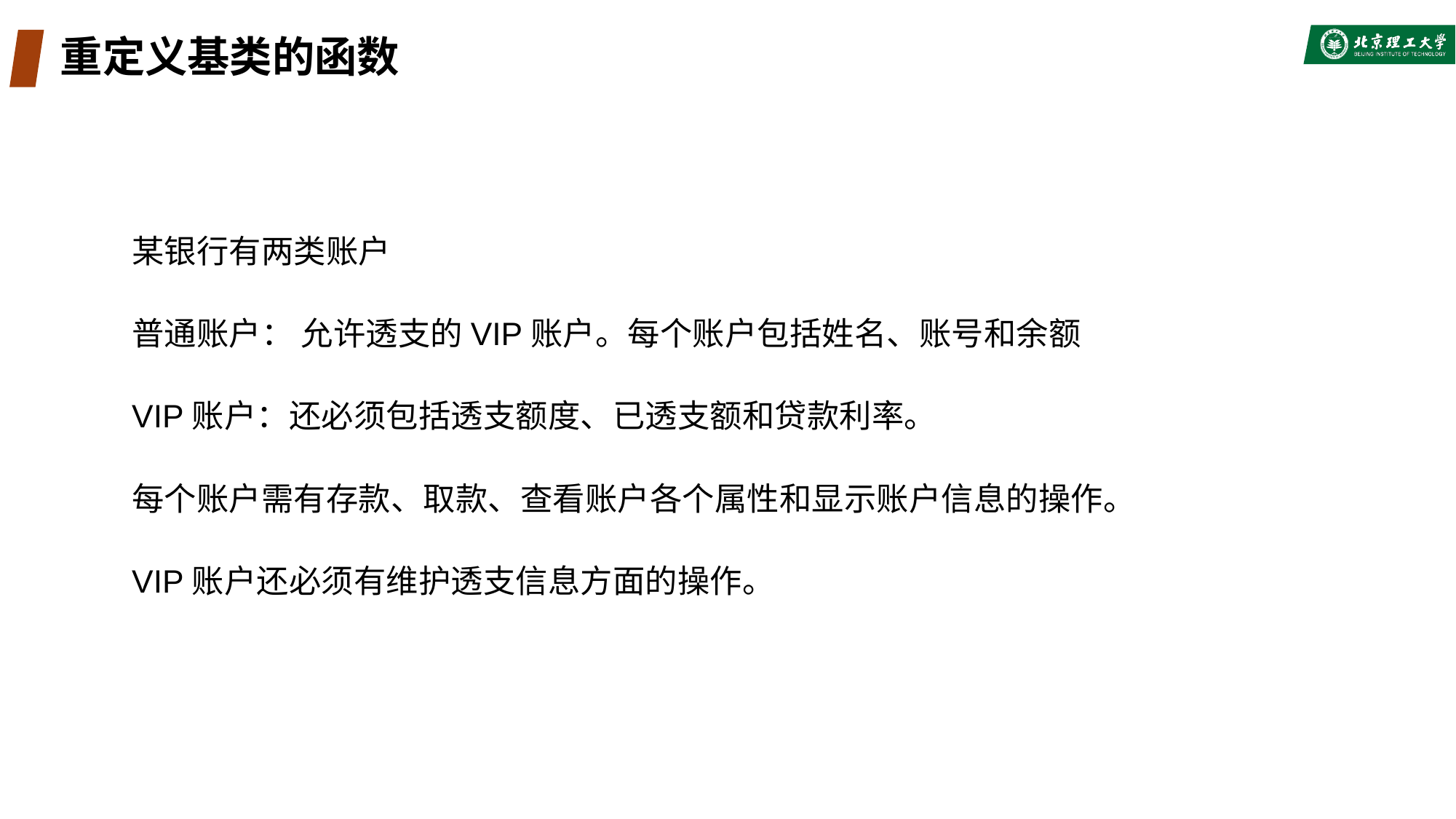

# 重定义基类的函数
某银行有两类账户
普通账户： 允许透支的VIP账户。每个账户包括姓名、账号和余额
VIP账户：还必须包括透支额度、已透支额和贷款利率。
每个账户需有存款、取款、查看账户各个属性和显示账户信息的操作。
VIP账户还必须有维护透支信息方面的操作。